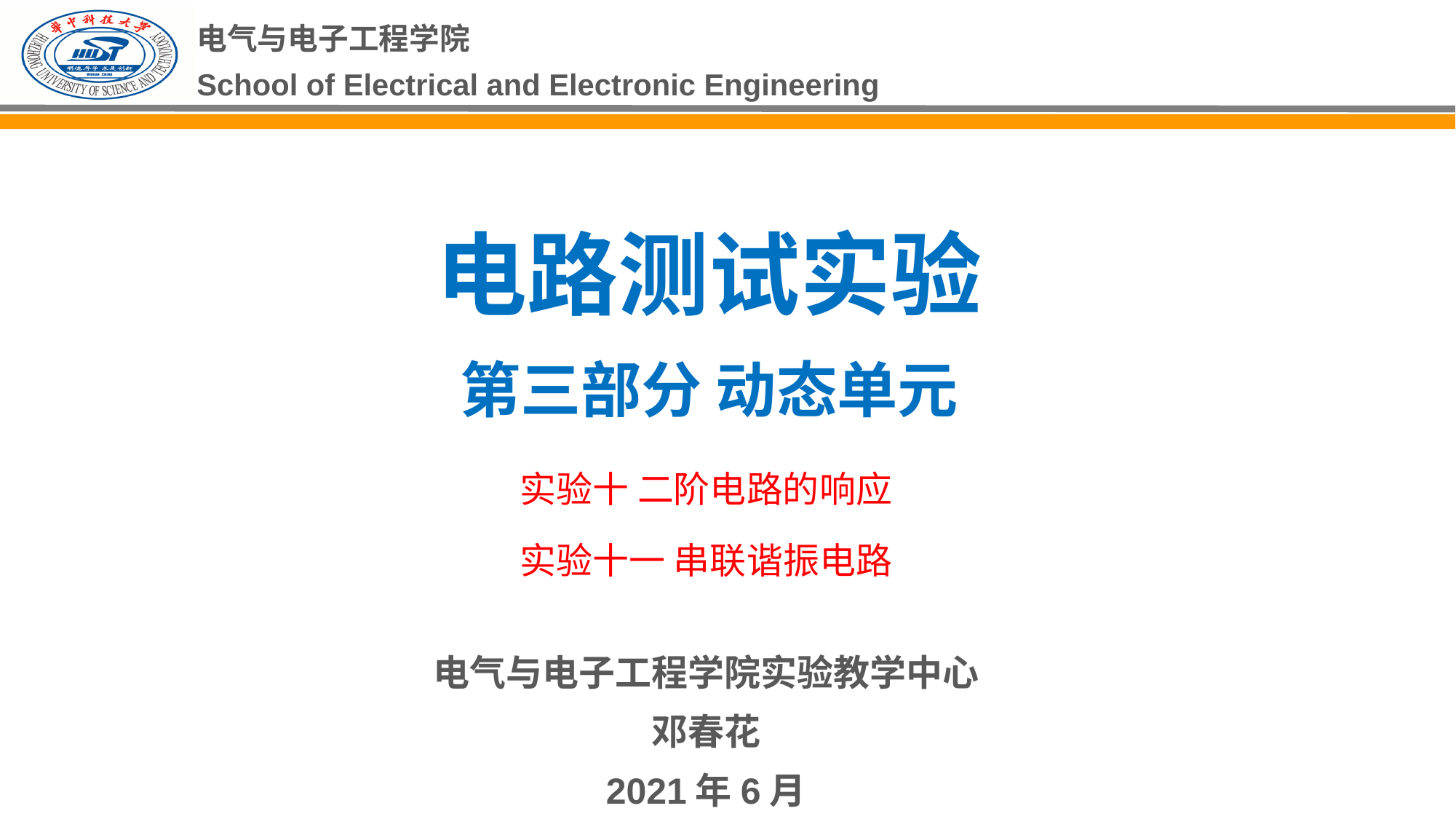

电路测试实验
第三部分 动态单元
实验十 二阶电路的响应
实验十一 串联谐振电路
电气与电子工程学院实验教学中心
邓春花
2021年6月